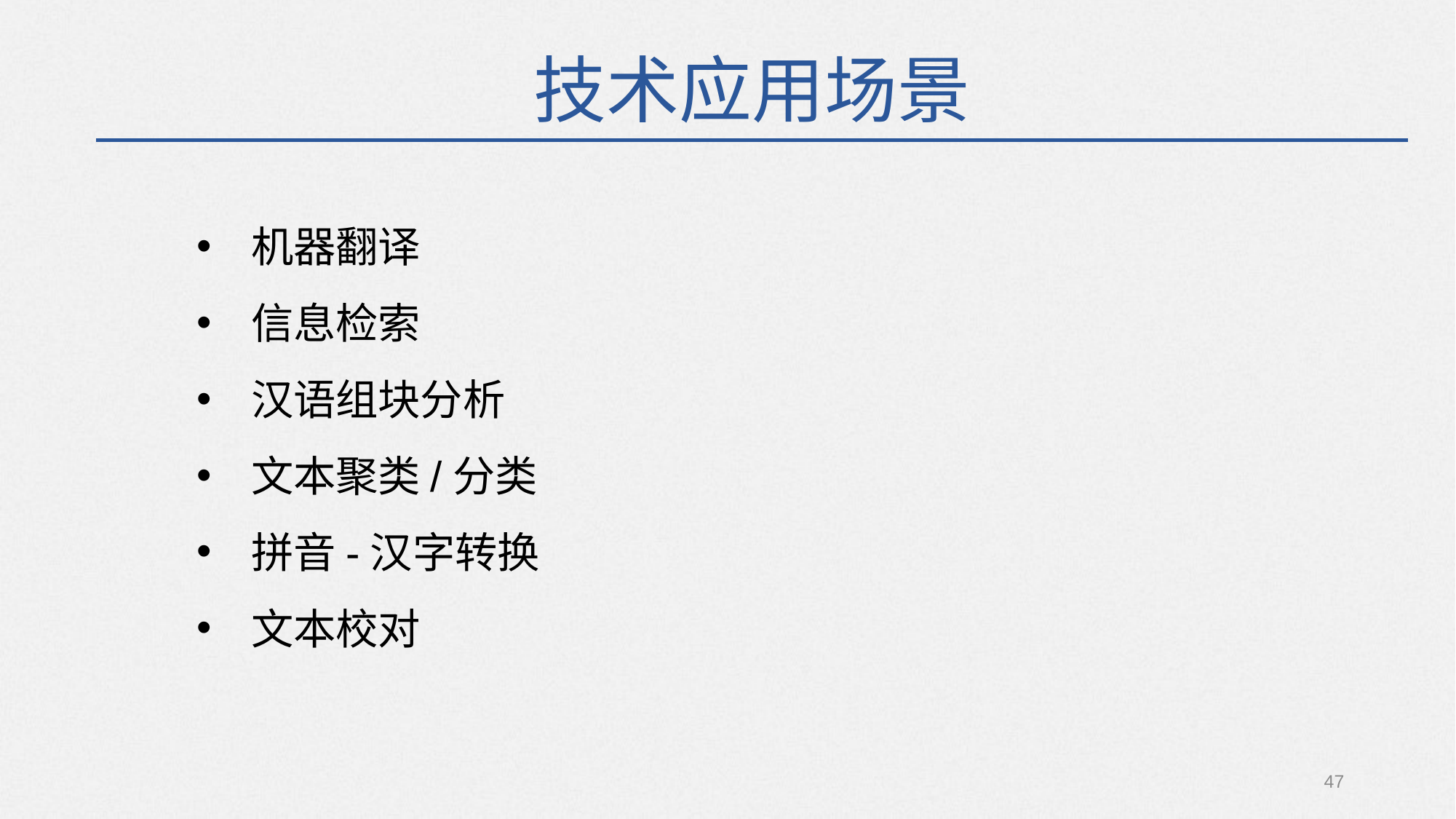

技术应用场景
机器翻译
信息检索
汉语组块分析
文本聚类/分类
拼音-汉字转换
文本校对
47